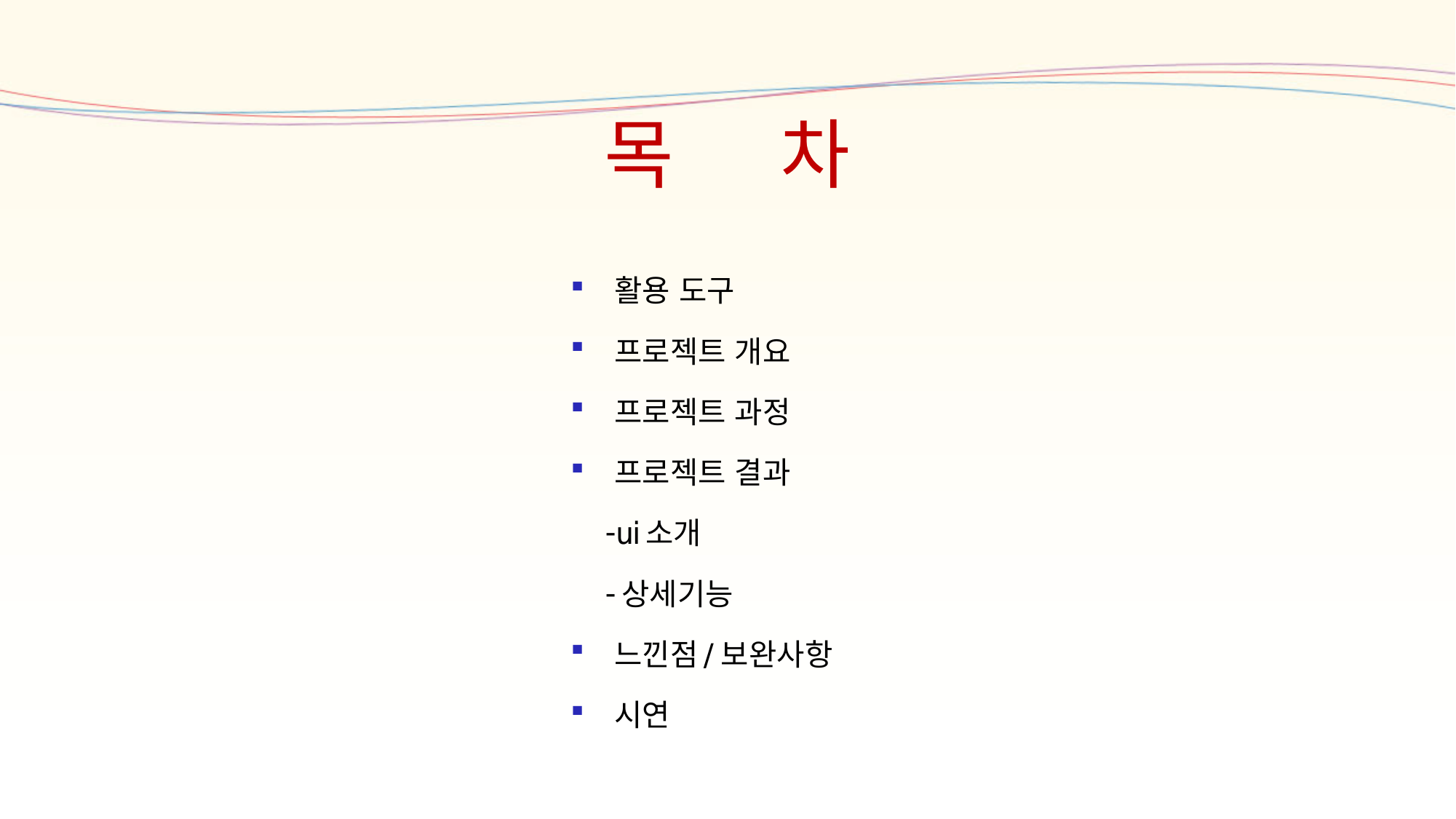

# 목     차
활용 도구
프로젝트 개요
프로젝트 과정
프로젝트 결과
-ui소개
-상세기능
느낀점/보완사항
시연